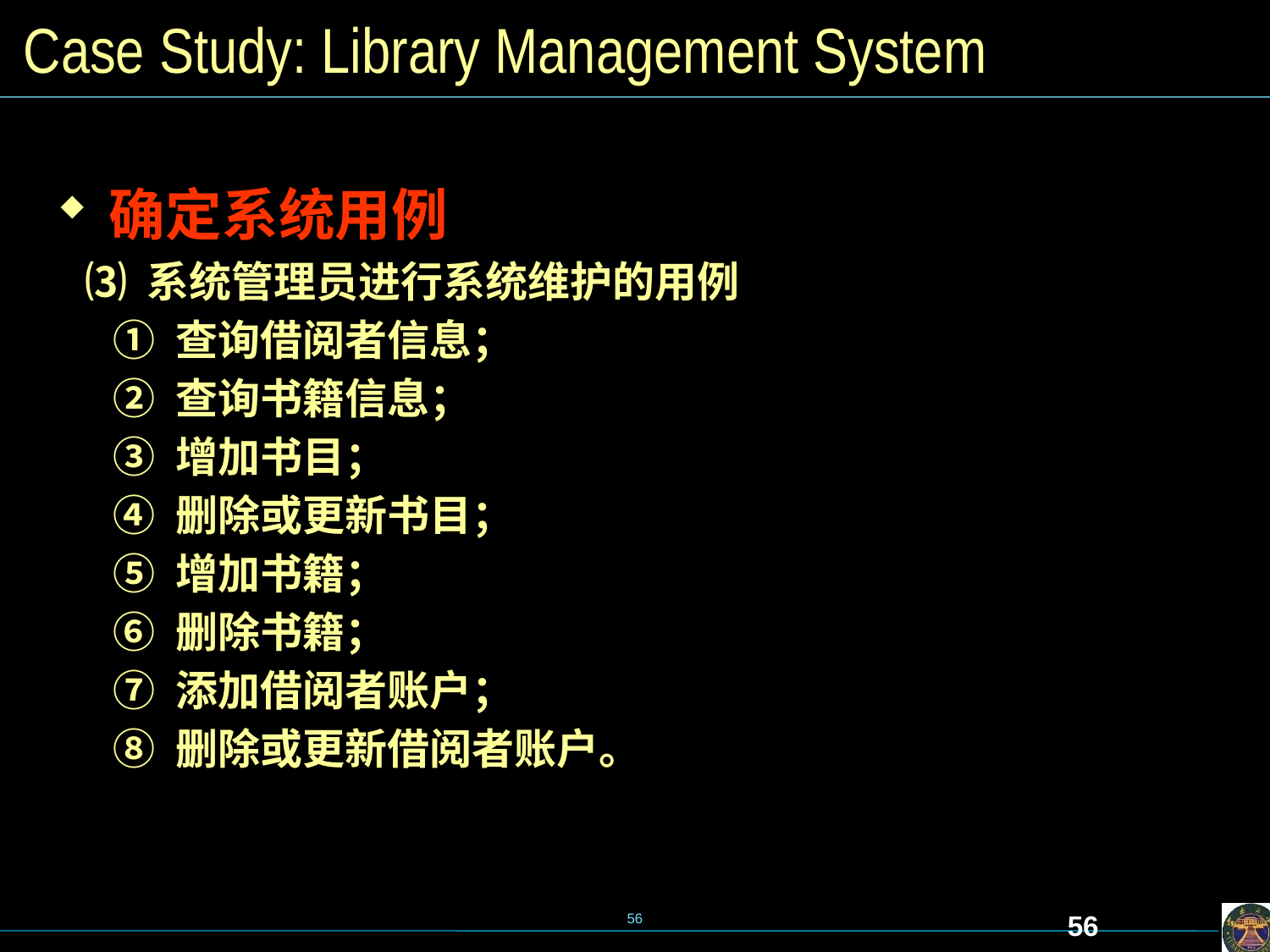

# Case Study: Library Management System
确定系统用例
   ⑶ 系统管理员进行系统维护的用例
      ① 查询借阅者信息；
      ② 查询书籍信息；
      ③ 增加书目；
      ④ 删除或更新书目；
      ⑤ 增加书籍；
      ⑥ 删除书籍；
      ⑦ 添加借阅者账户；
      ⑧ 删除或更新借阅者账户。
56